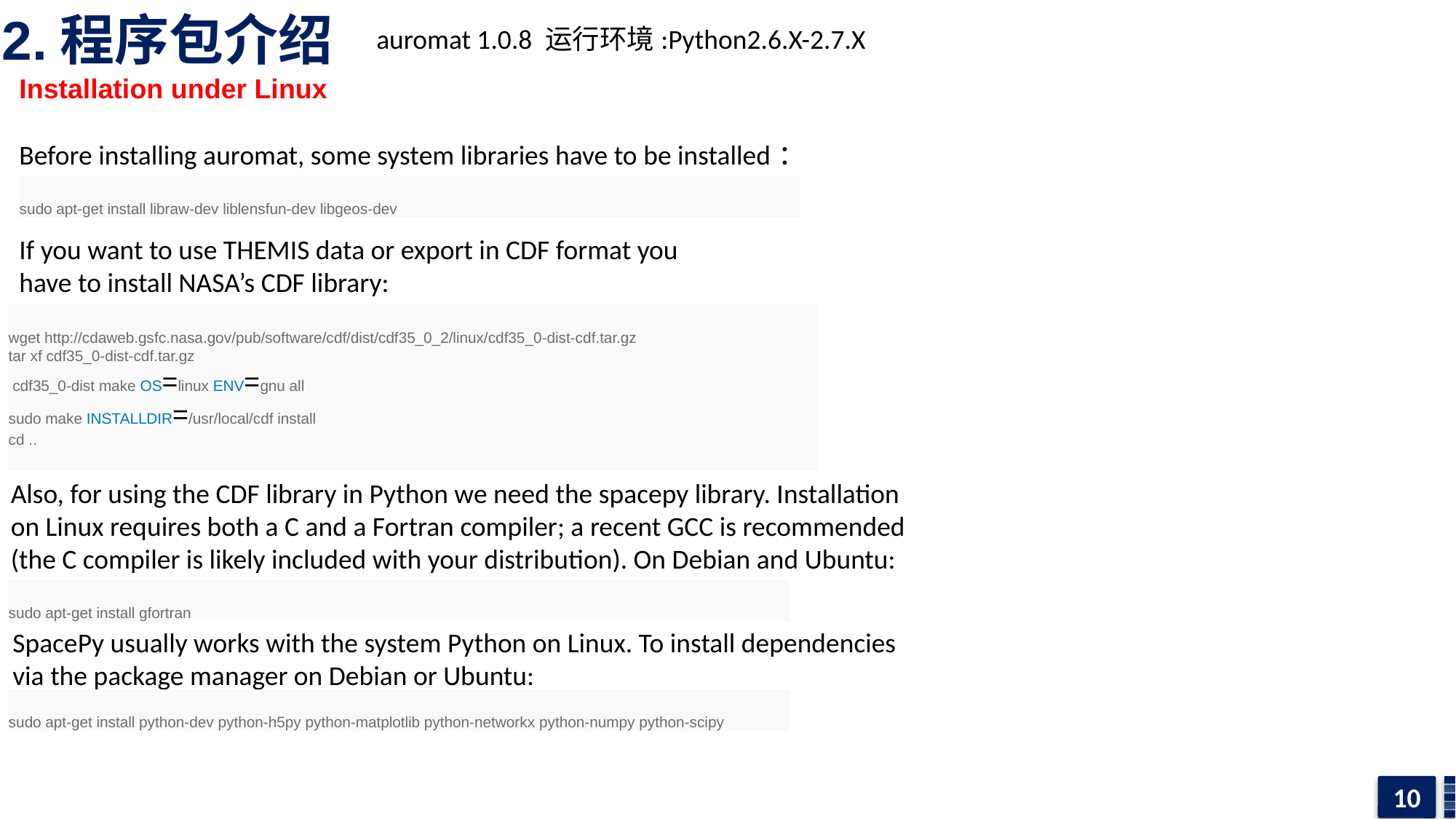

2.程序包介绍
auromat 1.0.8 运行环境:Python2.6.X-2.7.X
Installation under Linux
Before installing auromat, some system libraries have to be installed：
sudo apt-get install libraw-dev liblensfun-dev libgeos-dev
If you want to use THEMIS data or export in CDF format you have to install NASA’s CDF library:
wget http://cdaweb.gsfc.nasa.gov/pub/software/cdf/dist/cdf35_0_2/linux/cdf35_0-dist-cdf.tar.gz
tar xf cdf35_0-dist-cdf.tar.gz
 cdf35_0-dist make OS=linux ENV=gnu all
sudo make INSTALLDIR=/usr/local/cdf install
cd ..

Also, for using the CDF library in Python we need the spacepy library. Installation on Linux requires both a C and a Fortran compiler; a recent GCC is recommended (the C compiler is likely included with your distribution). On Debian and Ubuntu:
sudo apt-get install gfortran
SpacePy usually works with the system Python on Linux. To install dependencies via the package manager on Debian or Ubuntu:
sudo apt-get install python-dev python-h5py python-matplotlib python-networkx python-numpy python-scipy
10